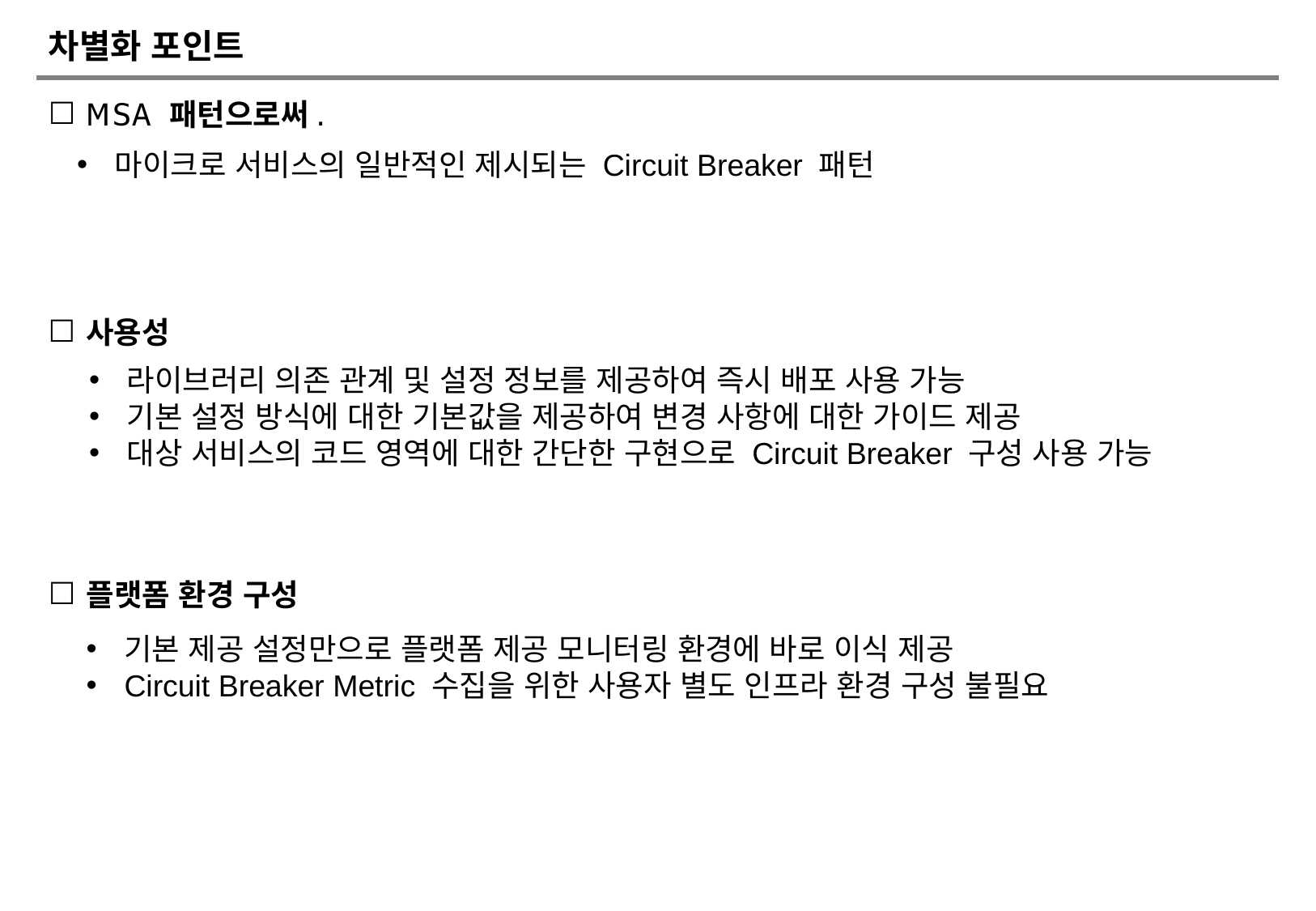

# 차별화 포인트
MSA 패턴으로써.
마이크로 서비스의 일반적인 제시되는 Circuit Breaker 패턴
사용성
라이브러리 의존 관계 및 설정 정보를 제공하여 즉시 배포 사용 가능
기본 설정 방식에 대한 기본값을 제공하여 변경 사항에 대한 가이드 제공
대상 서비스의 코드 영역에 대한 간단한 구현으로 Circuit Breaker 구성 사용 가능

플랫폼 환경 구성
기본 제공 설정만으로 플랫폼 제공 모니터링 환경에 바로 이식 제공
Circuit Breaker Metric 수집을 위한 사용자 별도 인프라 환경 구성 불필요